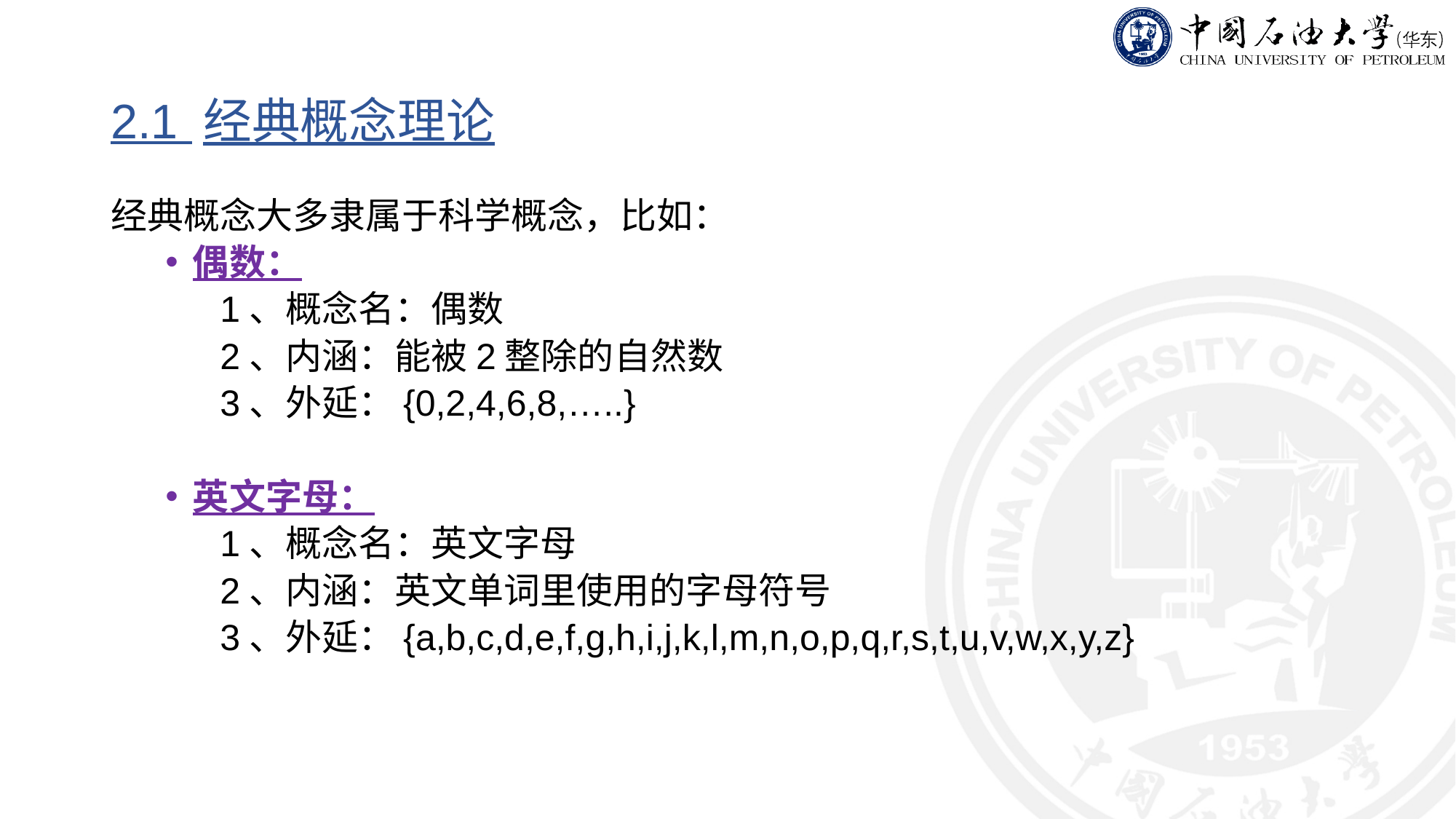

# 2.1 经典概念理论
经典概念大多隶属于科学概念，比如：
偶数：
1、概念名：偶数
2、内涵：能被2整除的自然数
3、外延：{0,2,4,6,8,…..}

英文字母：
1、概念名：英文字母
2、内涵：英文单词里使用的字母符号
3、外延：{a,b,c,d,e,f,g,h,i,j,k,l,m,n,o,p,q,r,s,t,u,v,w,x,y,z}